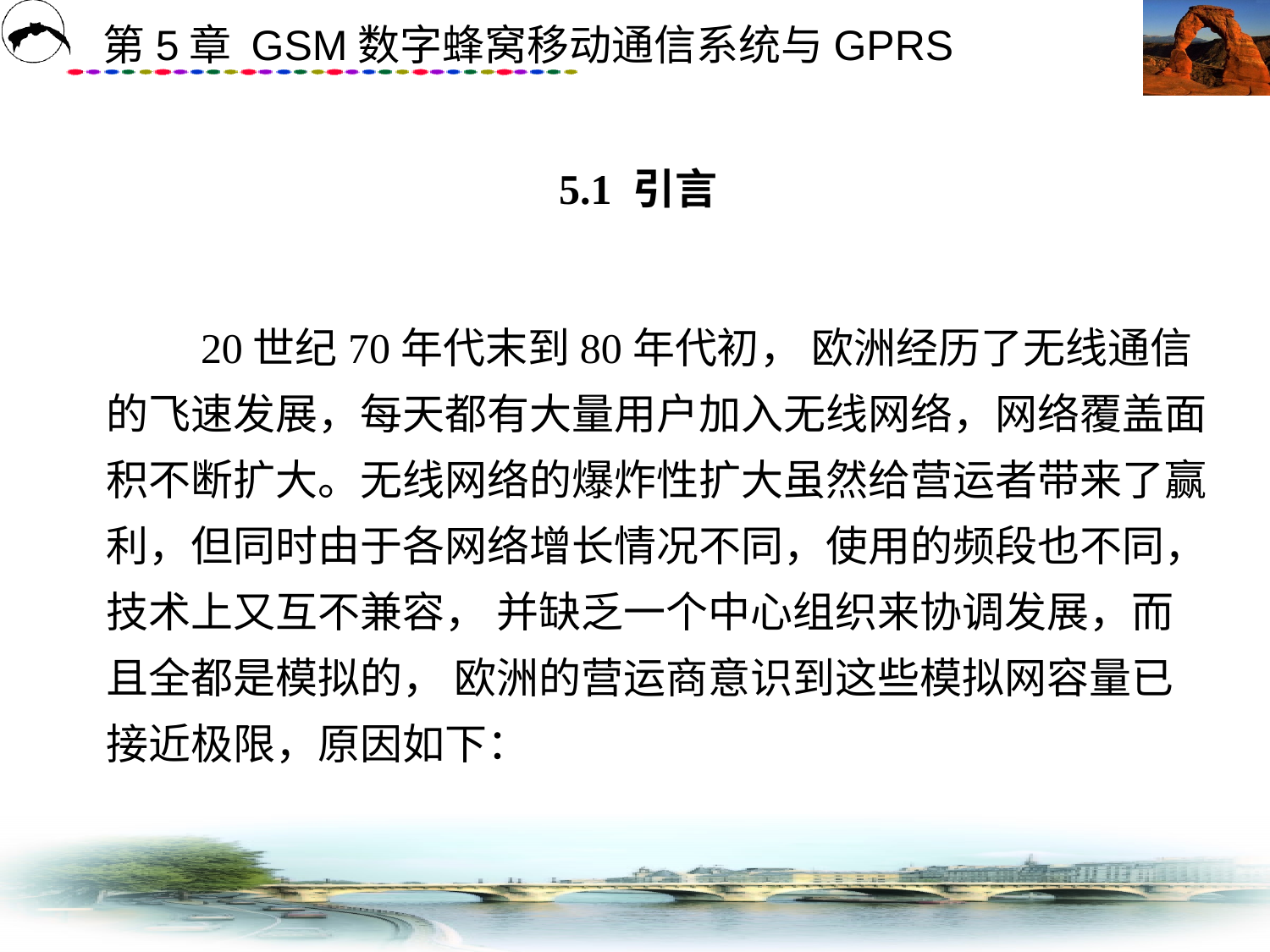

# 5.1 引言
　　20世纪70年代末到80年代初， 欧洲经历了无线通信的飞速发展，每天都有大量用户加入无线网络，网络覆盖面积不断扩大。无线网络的爆炸性扩大虽然给营运者带来了赢利，但同时由于各网络增长情况不同，使用的频段也不同，技术上又互不兼容， 并缺乏一个中心组织来协调发展，而且全都是模拟的， 欧洲的营运商意识到这些模拟网容量已接近极限，原因如下：